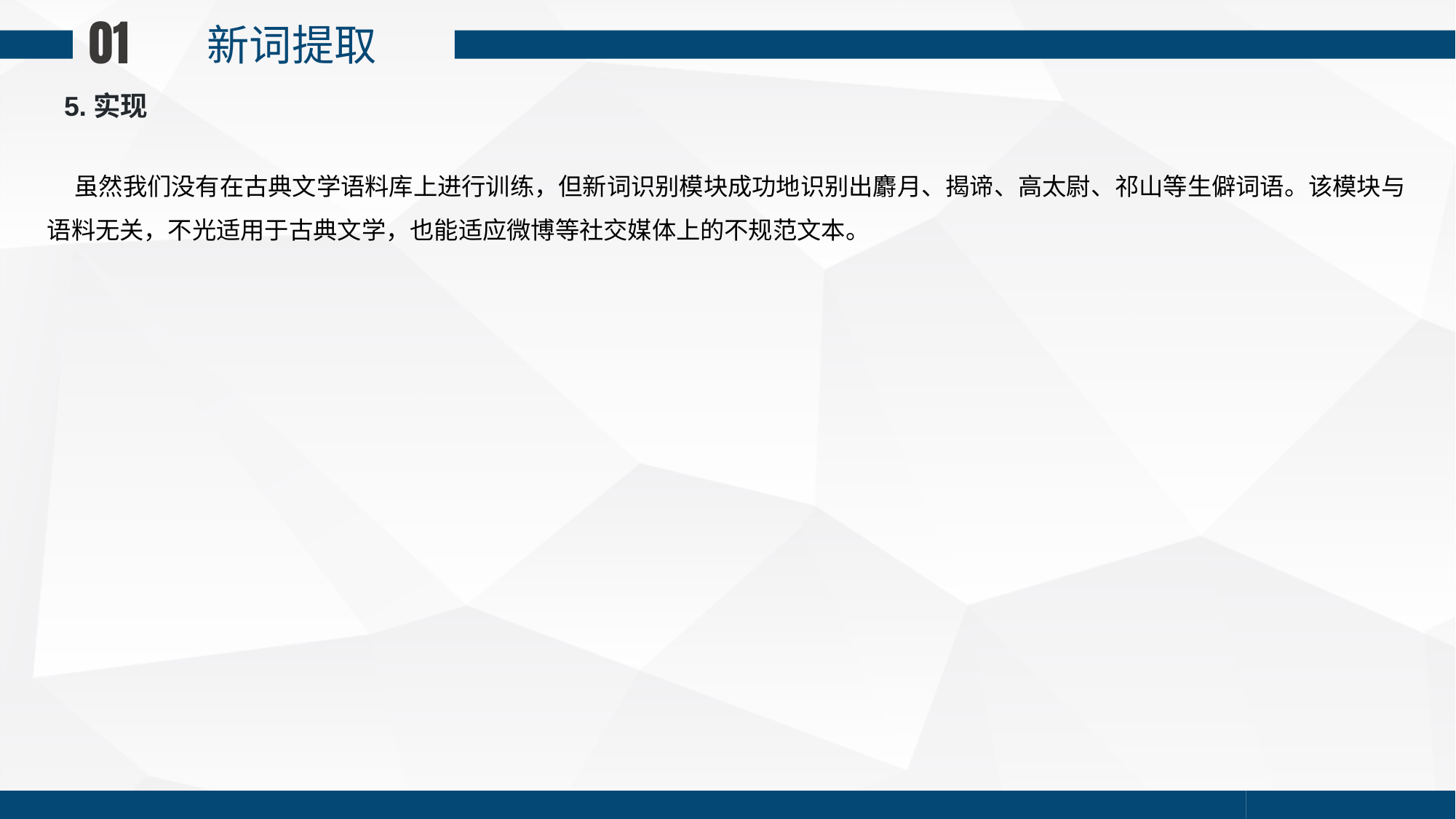

01
新词提取

5.实现
    虽然我们没有在古典文学语料库上进行训练，但新词识别模块成功地识别出麝月、揭谛、高太尉、祁山等生僻词语。该模块与语料无关，不光适用于古典文学，也能适应微博等社交媒体上的不规范文本。